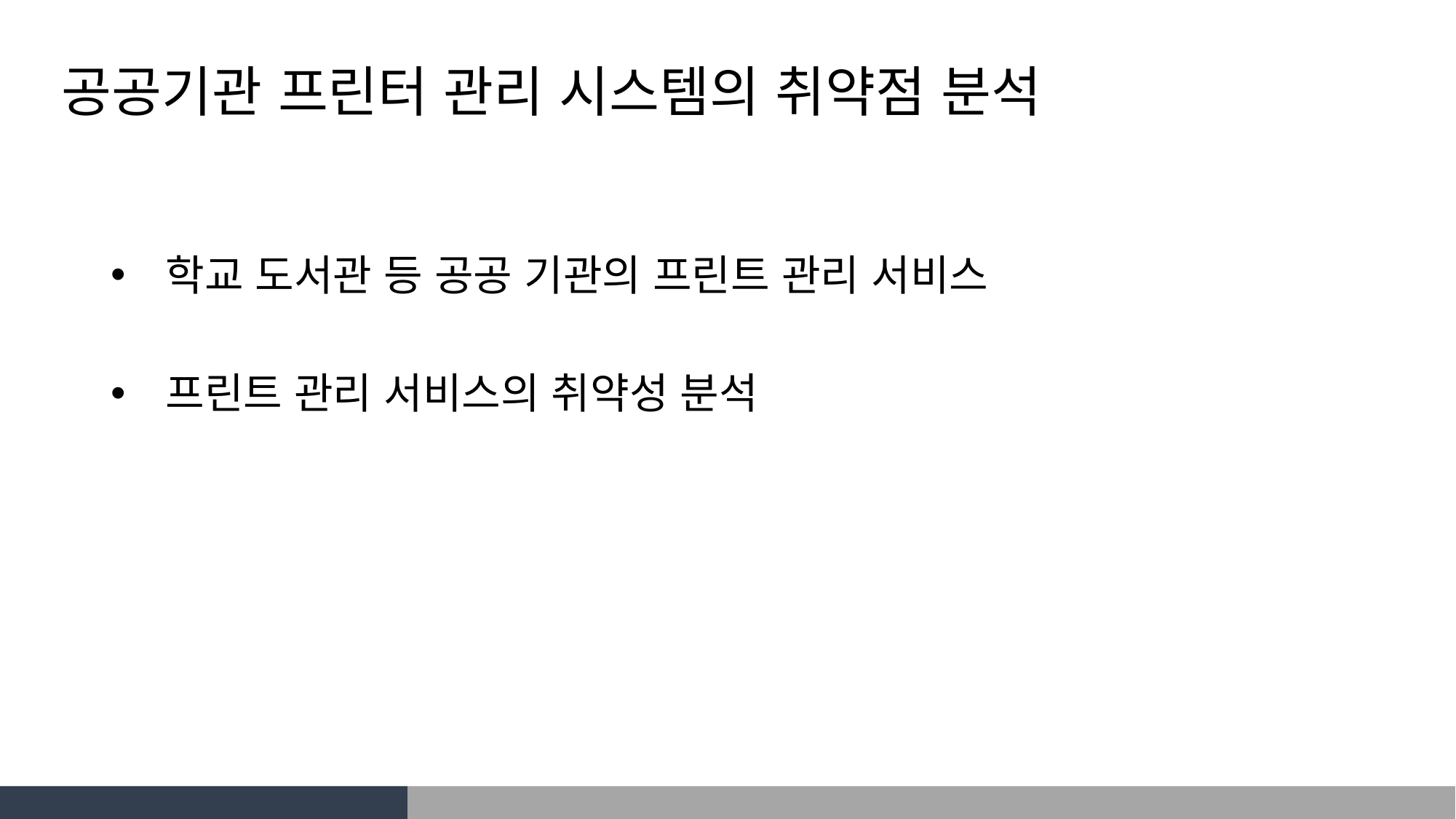

공공기관 프린터 관리 시스템의 취약점 분석
학교 도서관 등 공공 기관의 프린트 관리 서비스
프린트 관리 서비스의 취약성 분석